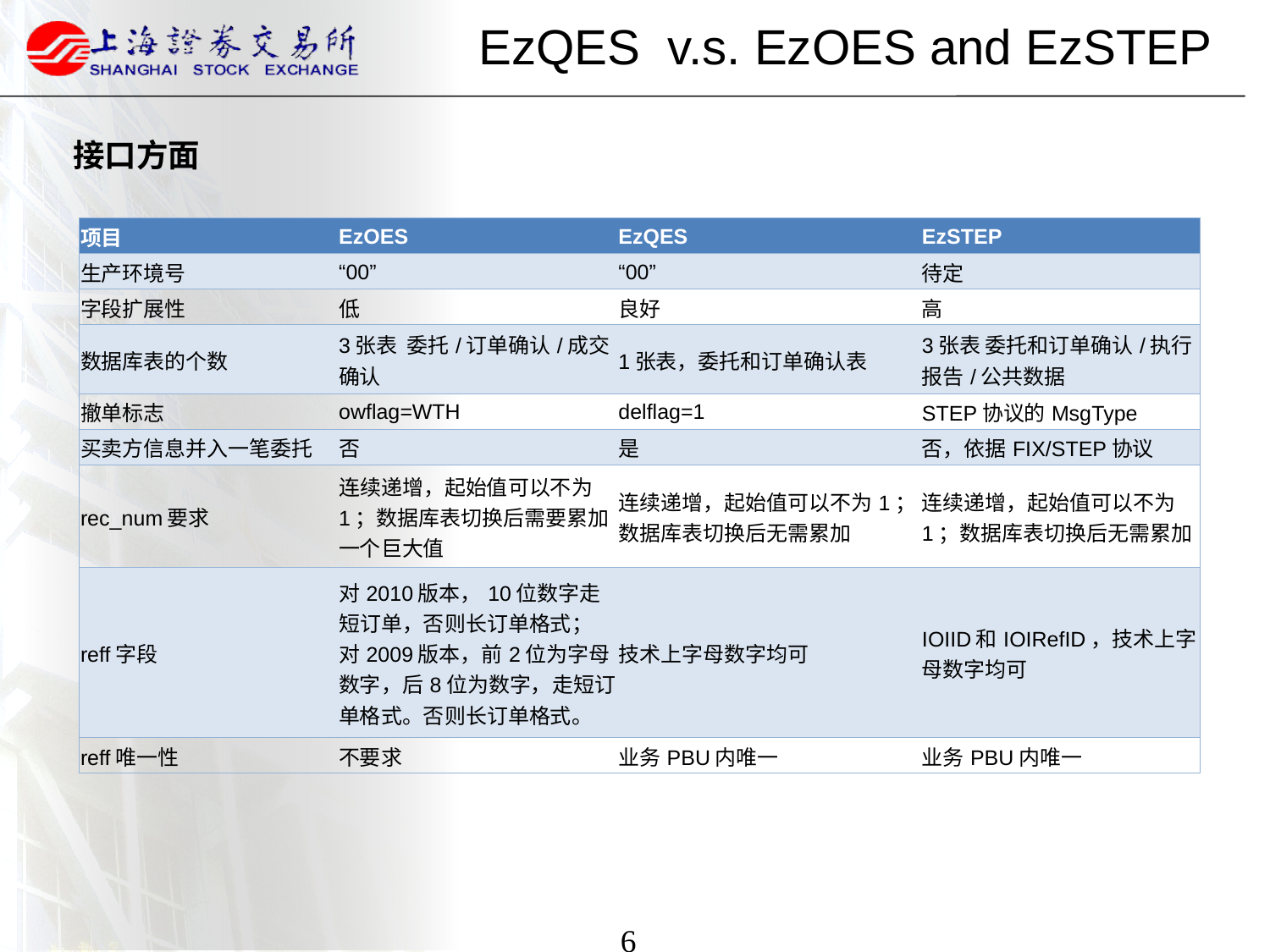

# EzQES  v.s. EzOES and EzSTEP
接口方面
| 项目 | EzOES | EzQES | EzSTEP |
| --- | --- | --- | --- |
| 生产环境号 | “00” | “00” | 待定 |
| 字段扩展性 | 低 | 良好 | 高 |
| 数据库表的个数 | 3张表 委托/订单确认/成交确认 | 1张表，委托和订单确认表 | 3张表 委托和订单确认/执行报告/公共数据 |
| 撤单标志 | owflag=WTH | delflag=1 | STEP协议的MsgType |
| 买卖方信息并入一笔委托 | 否 | 是 | 否，依据FIX/STEP协议 |
| rec\_num要求 | 连续递增，起始值可以不为1；数据库表切换后需要累加一个巨大值 | 连续递增，起始值可以不为1；数据库表切换后无需累加 | 连续递增，起始值可以不为1；数据库表切换后无需累加 |
| reff字段 | 对2010版本，10位数字走短订单，否则长订单格式； 对2009版本，前2位为字母数字，后8位为数字，走短订单格式。否则长订单格式。 | 技术上字母数字均可 | IOIID和IOIRefID，技术上字母数字均可 |
| reff唯一性 | 不要求 | 业务PBU内唯一 | 业务PBU内唯一 |
6